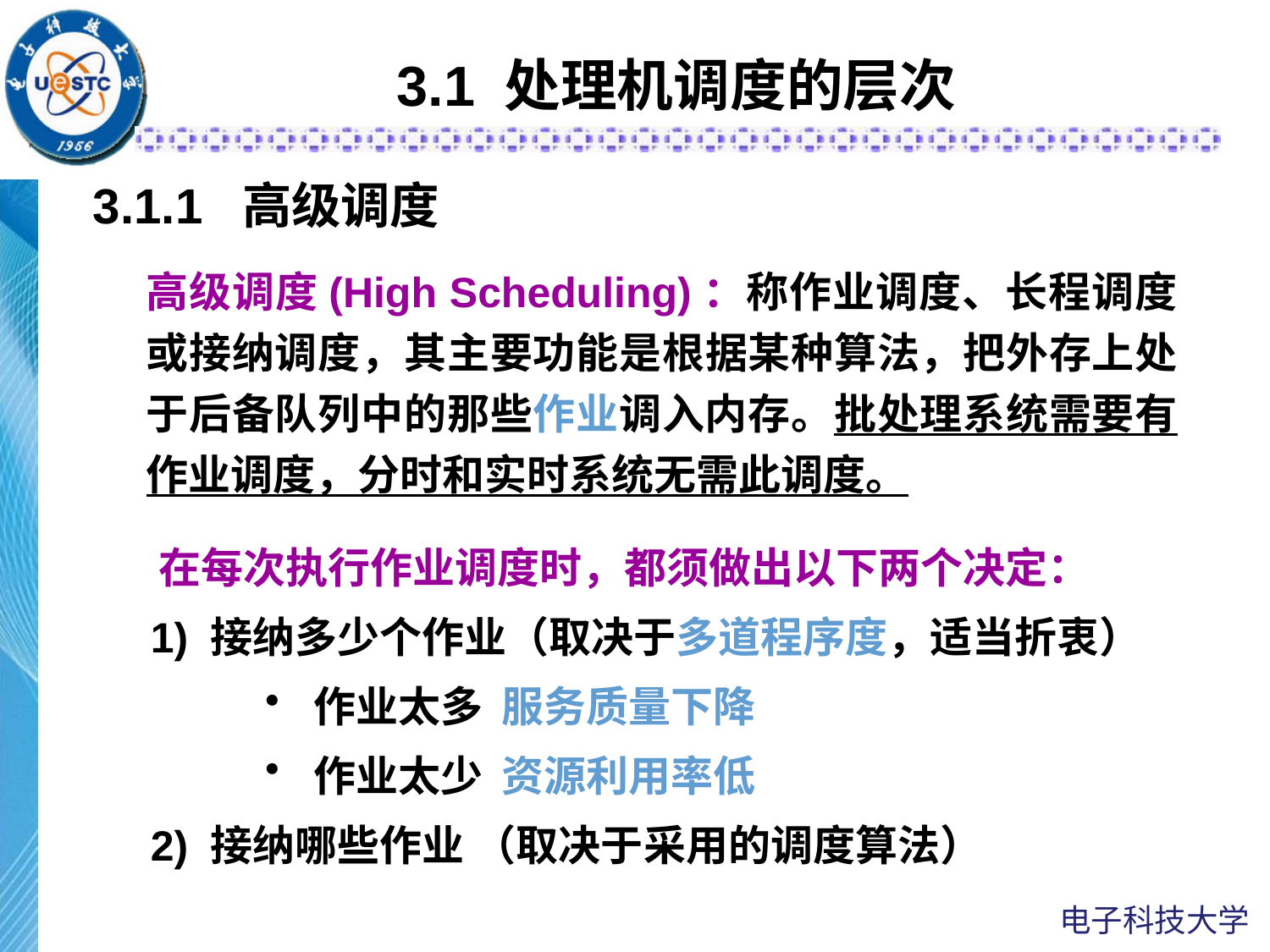

# 3.1 处理机调度的层次
3.1.1  高级调度
     高级调度(High Scheduling)：称作业调度、长程调度或接纳调度，其主要功能是根据某种算法，把外存上处于后备队列中的那些作业调入内存。批处理系统需要有作业调度，分时和实时系统无需此调度。

 在每次执行作业调度时，都须做出以下两个决定：
 1) 接纳多少个作业（取决于多道程序度，适当折衷）
作业太多  服务质量下降
作业太少  资源利用率低
 2) 接纳哪些作业 （取决于采用的调度算法）